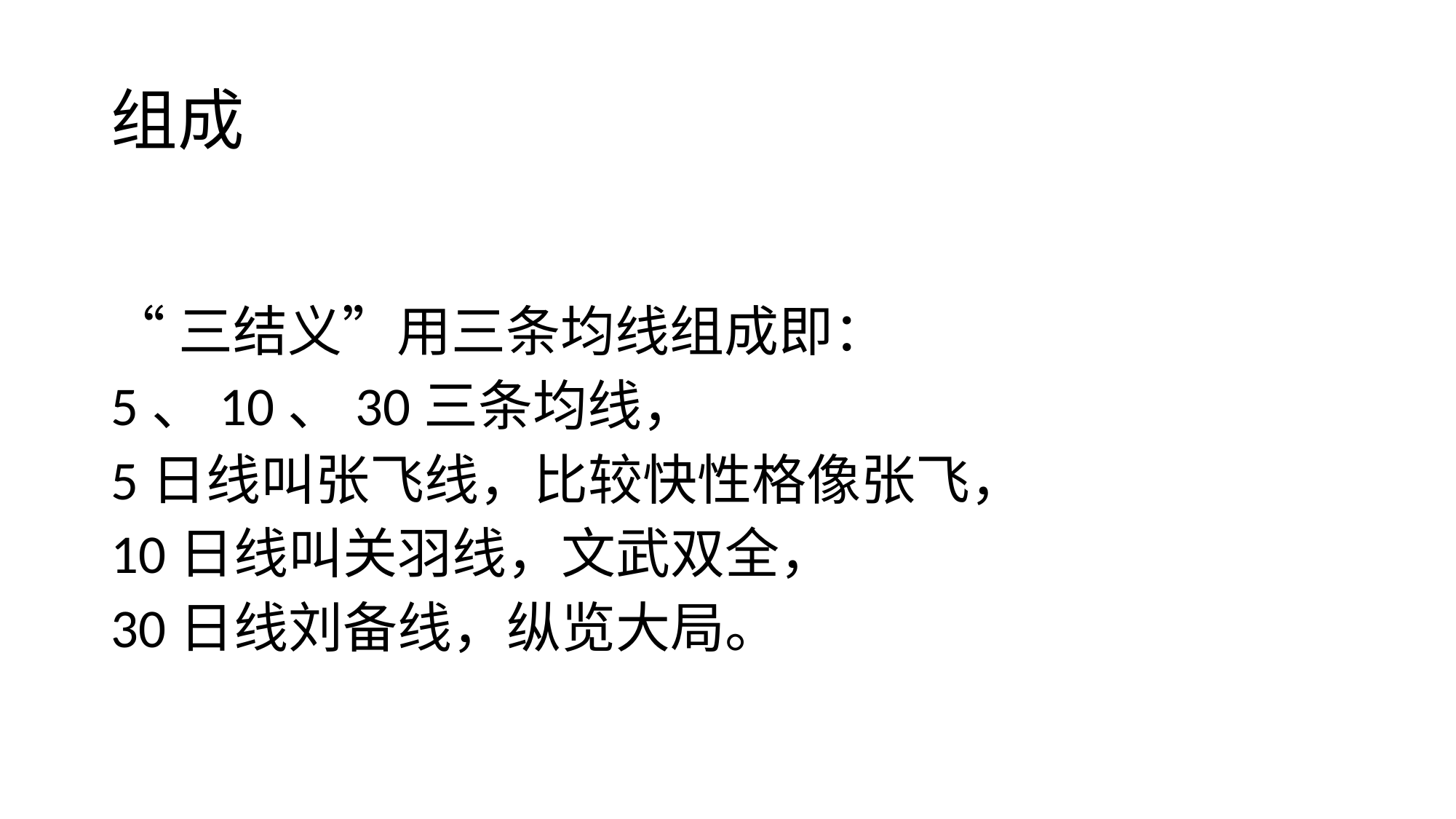

# 组成

“三结义”用三条均线组成即：
5、10、30三条均线，
5日线叫张飞线，比较快性格像张飞，
10日线叫关羽线，文武双全，
30日线刘备线，纵览大局。